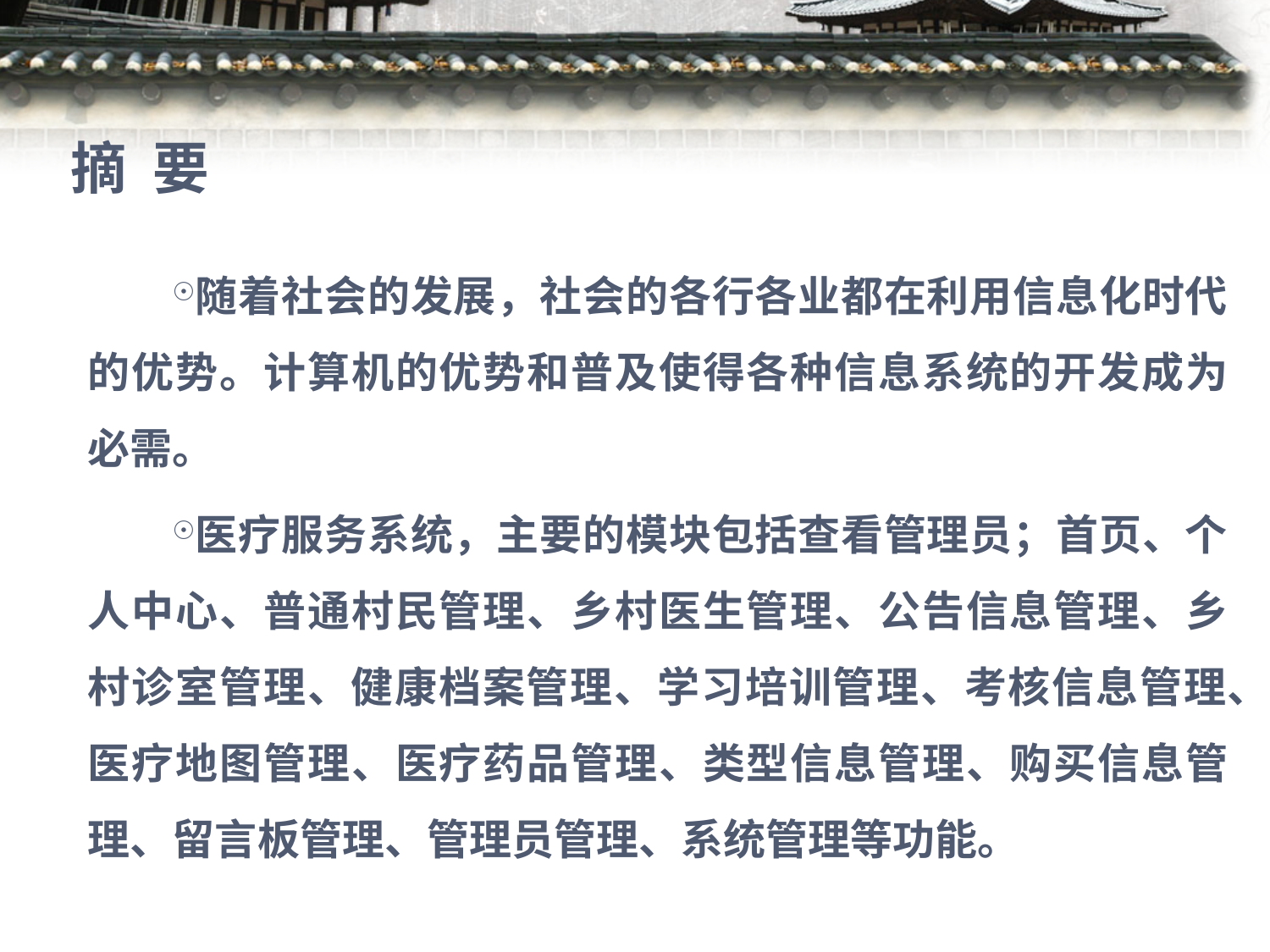

# 摘  要
随着社会的发展，社会的各行各业都在利用信息化时代的优势。计算机的优势和普及使得各种信息系统的开发成为必需。
医疗服务系统，主要的模块包括查看管理员；首页、个人中心、普通村民管理、乡村医生管理、公告信息管理、乡村诊室管理、健康档案管理、学习培训管理、考核信息管理、医疗地图管理、医疗药品管理、类型信息管理、购买信息管理、留言板管理、管理员管理、系统管理等功能。